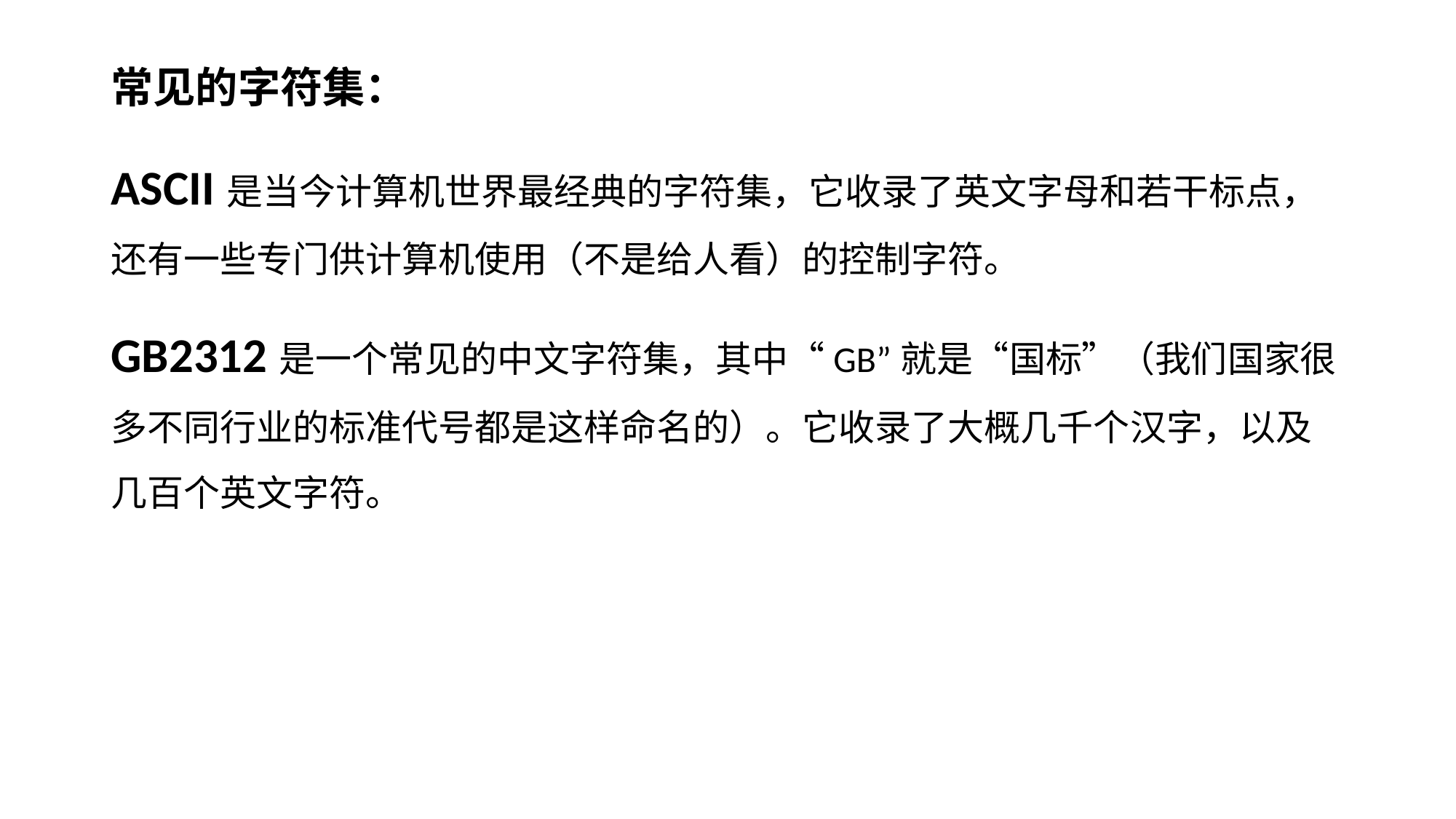

常见的字符集：
ASCII是当今计算机世界最经典的字符集，它收录了英文字母和若干标点，还有一些专门供计算机使用（不是给人看）的控制字符。
GB2312是一个常见的中文字符集，其中“GB”就是“国标”（我们国家很多不同行业的标准代号都是这样命名的）。它收录了大概几千个汉字，以及几百个英文字符。